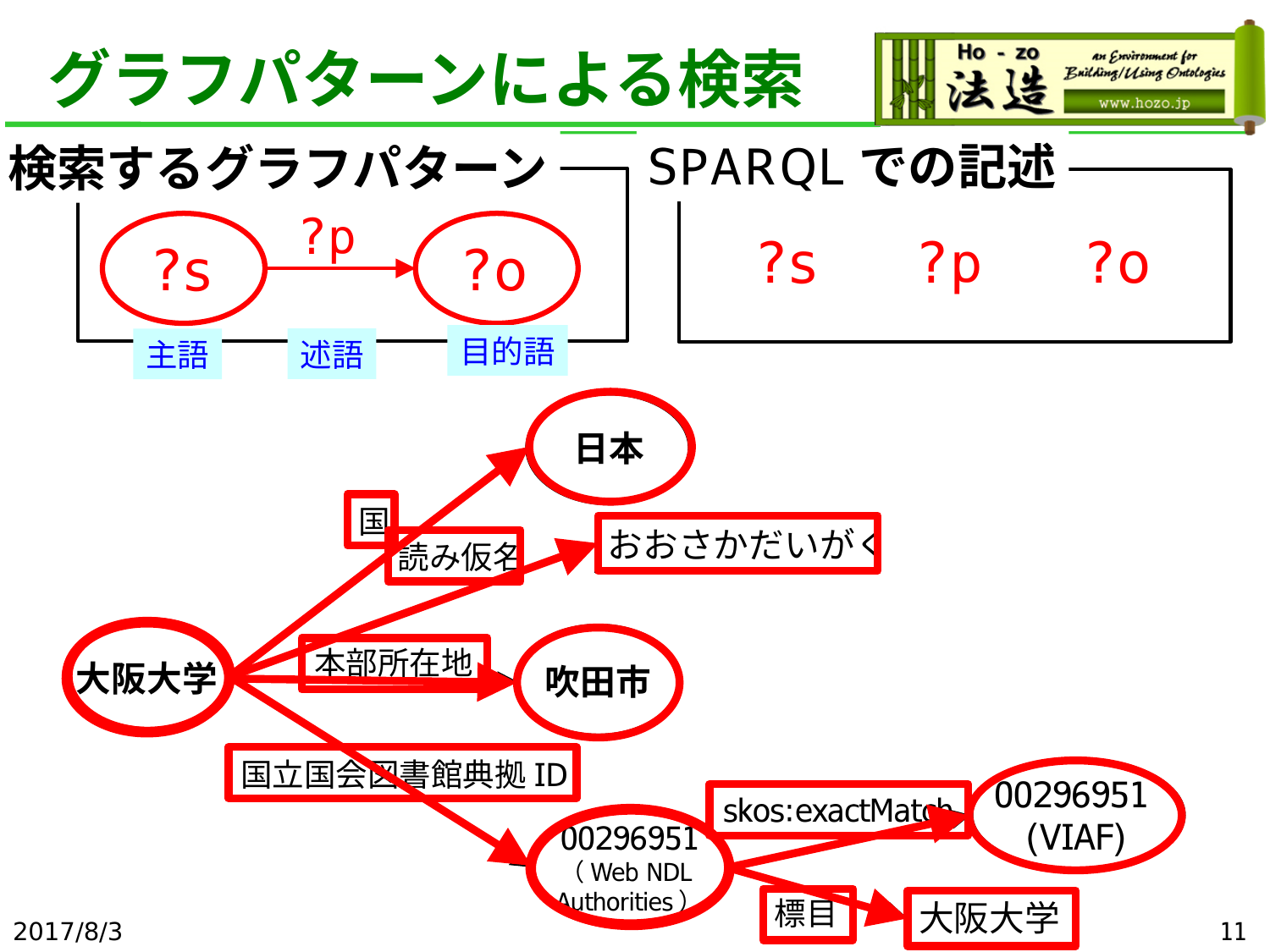

# グラフパターンによる検索
SPARQLでの記述
検索するグラフパターン

?p
?s
?o
?s 　?p 　?o
目的語
述語
主語

日本
国

おおさかだいがく
読み仮名

大阪大学

吹田市
本部所在地
国立国会図書館典拠ID
00296951
(VIAF)

skos:exactMatch
00296951
（Web NDL
Authorities）

標目
2017/8/3
11
大阪大学